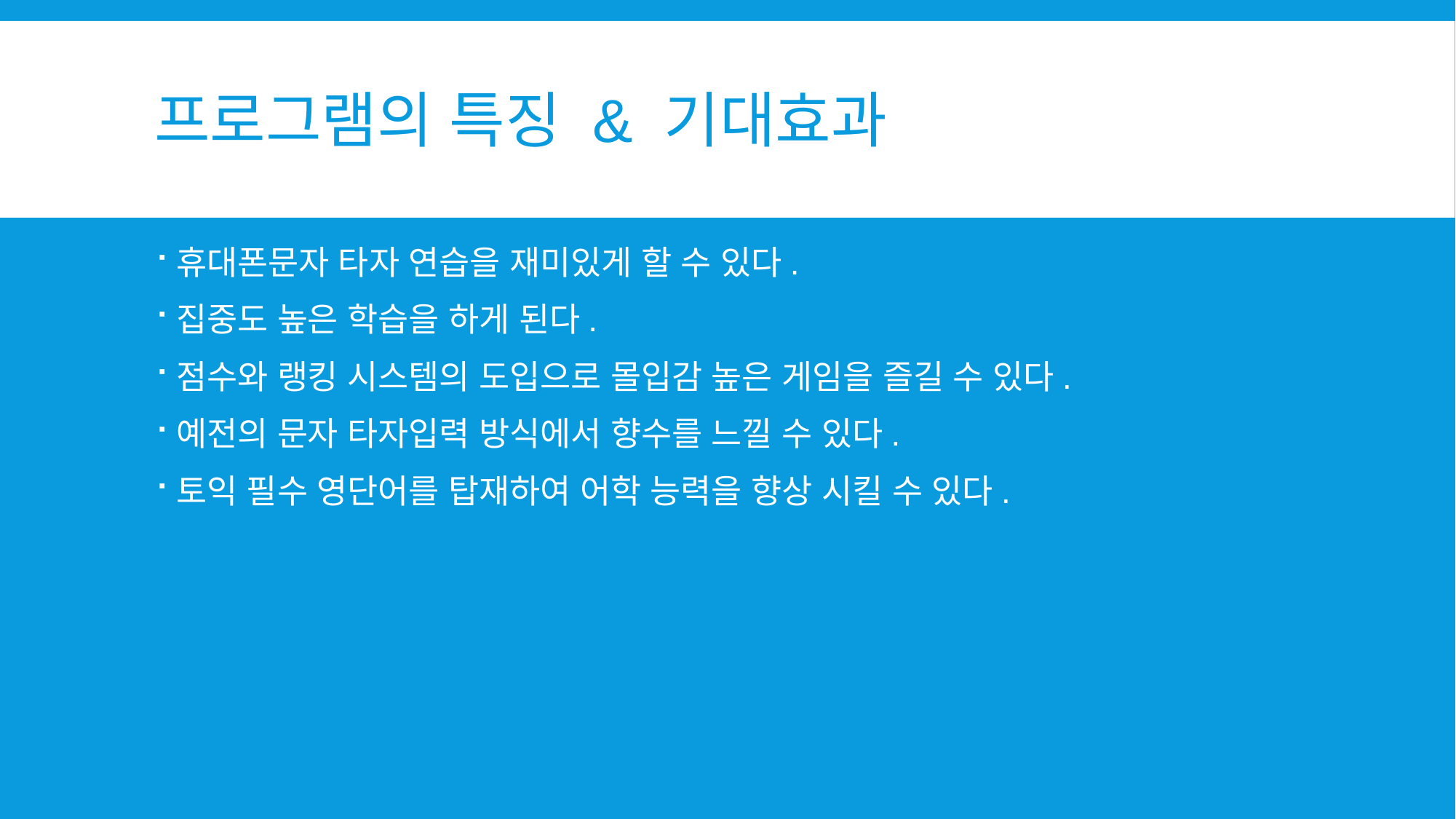

# 프로그램의 특징 & 기대효과
휴대폰문자 타자 연습을 재미있게 할 수 있다.
집중도 높은 학습을 하게 된다.
점수와 랭킹 시스템의 도입으로 몰입감 높은 게임을 즐길 수 있다.
예전의 문자 타자입력 방식에서 향수를 느낄 수 있다.
토익 필수 영단어를 탑재하여 어학 능력을 향상 시킬 수 있다.